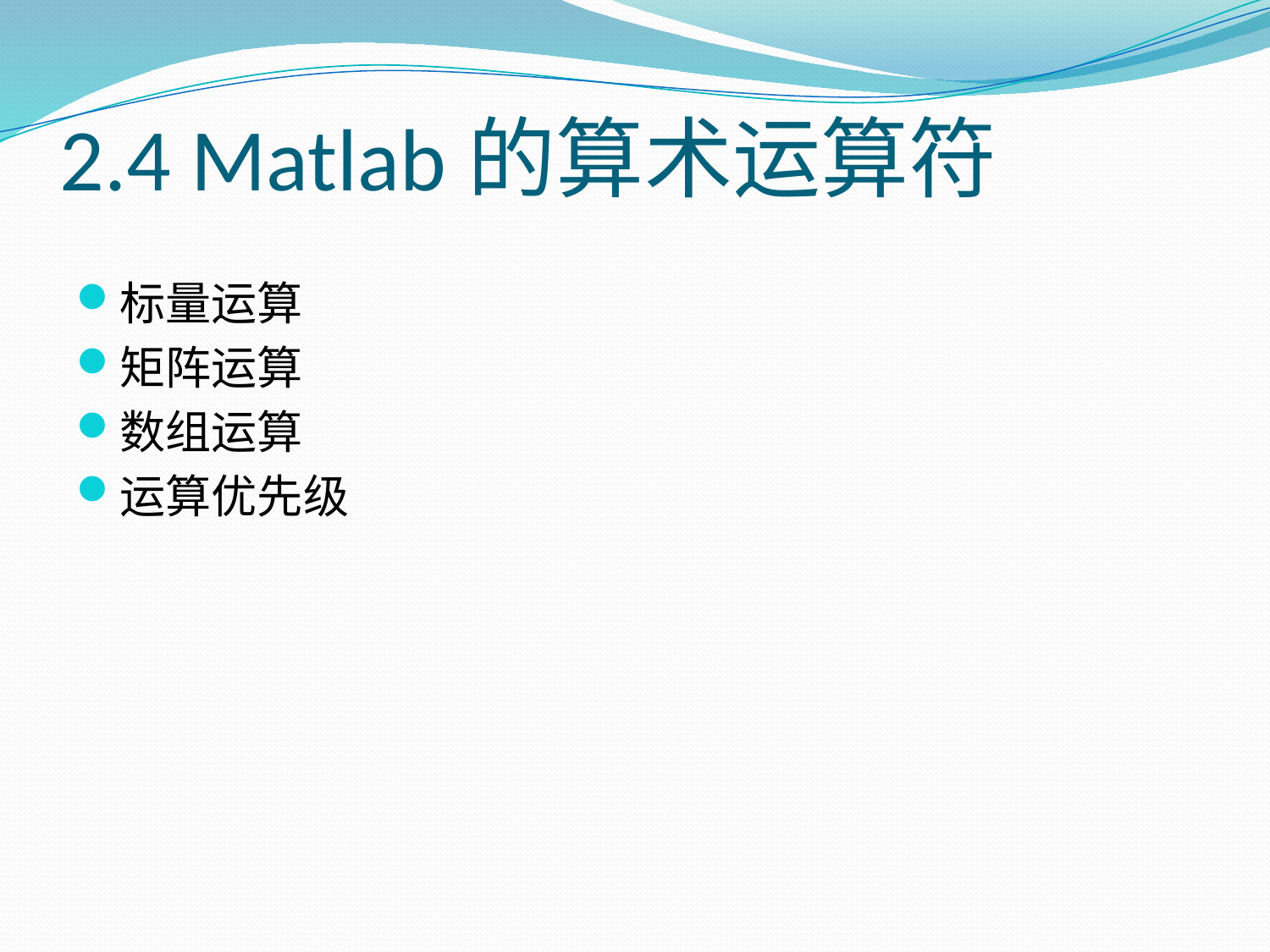

# 2.4 Matlab的算术运算符
标量运算
矩阵运算
数组运算
运算优先级